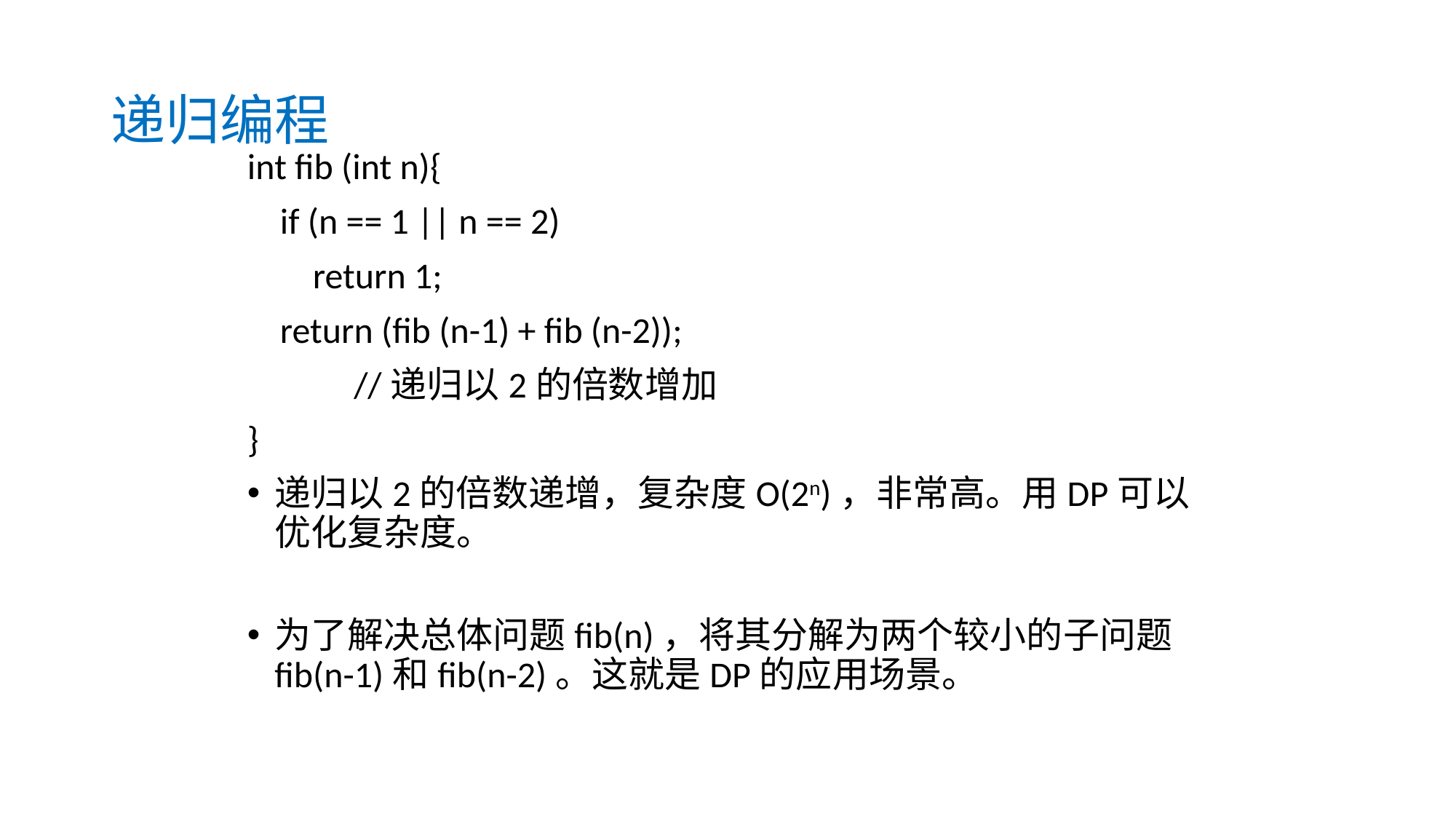

# 递归编程
int fib (int n){
    if (n == 1 || n == 2)
        return 1;
    return (fib (n-1) + fib (n-2));
             //递归以2的倍数增加
}
递归以2的倍数递增，复杂度O(2n)，非常高。用DP可以优化复杂度。

为了解决总体问题fib(n)，将其分解为两个较小的子问题fib(n-1)和fib(n-2)。这就是DP的应用场景。